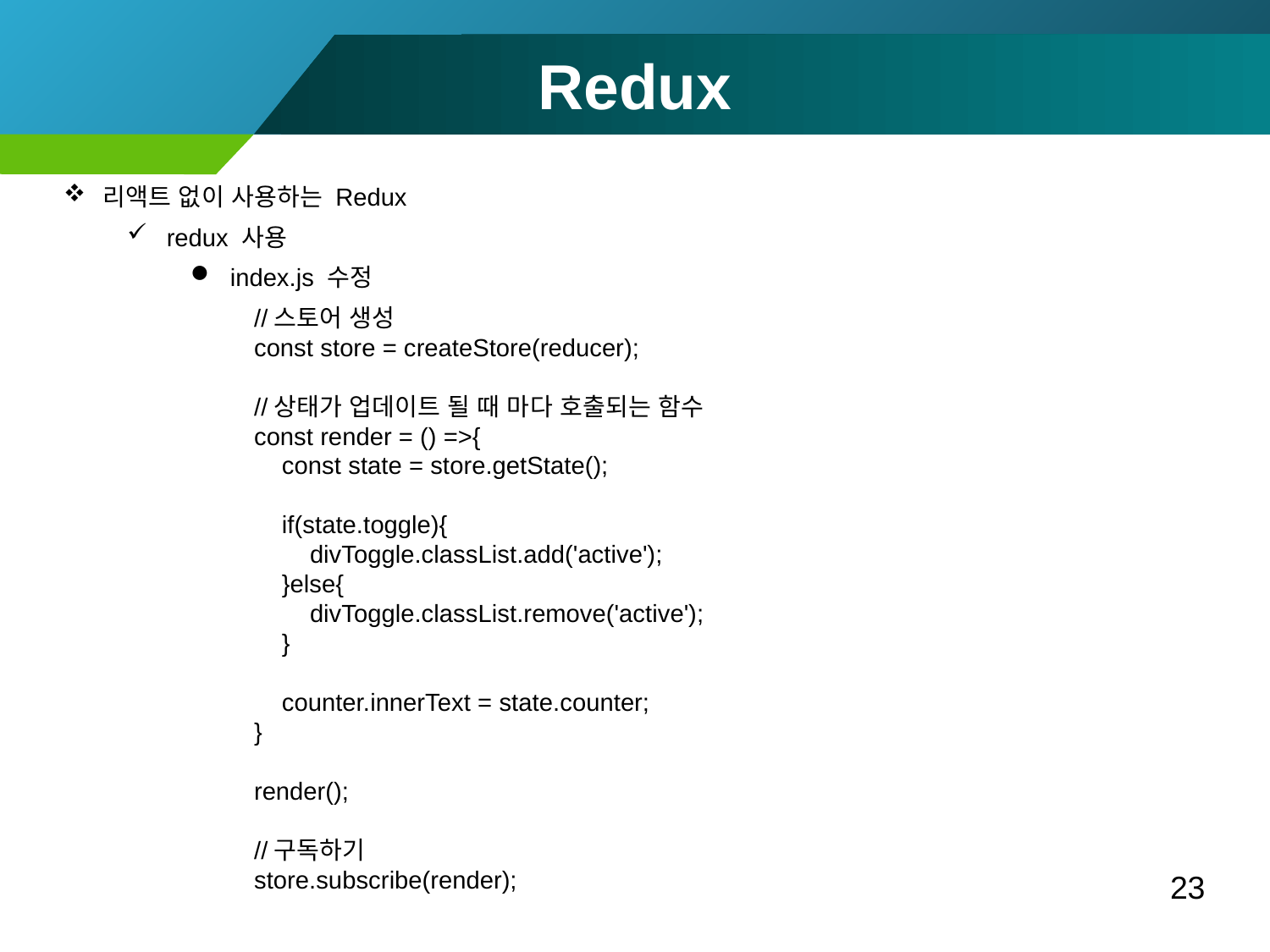

Redux
리액트 없이 사용하는 Redux
redux 사용
index.js 수정
//스토어 생성
const store = createStore(reducer);

//상태가 업데이트 될 때 마다 호출되는 함수
const render = () =>{
    const state = store.getState();

    if(state.toggle){
        divToggle.classList.add('active');
    }else{
        divToggle.classList.remove('active');
    }

    counter.innerText = state.counter;
}

render();

//구독하기
store.subscribe(render);
23